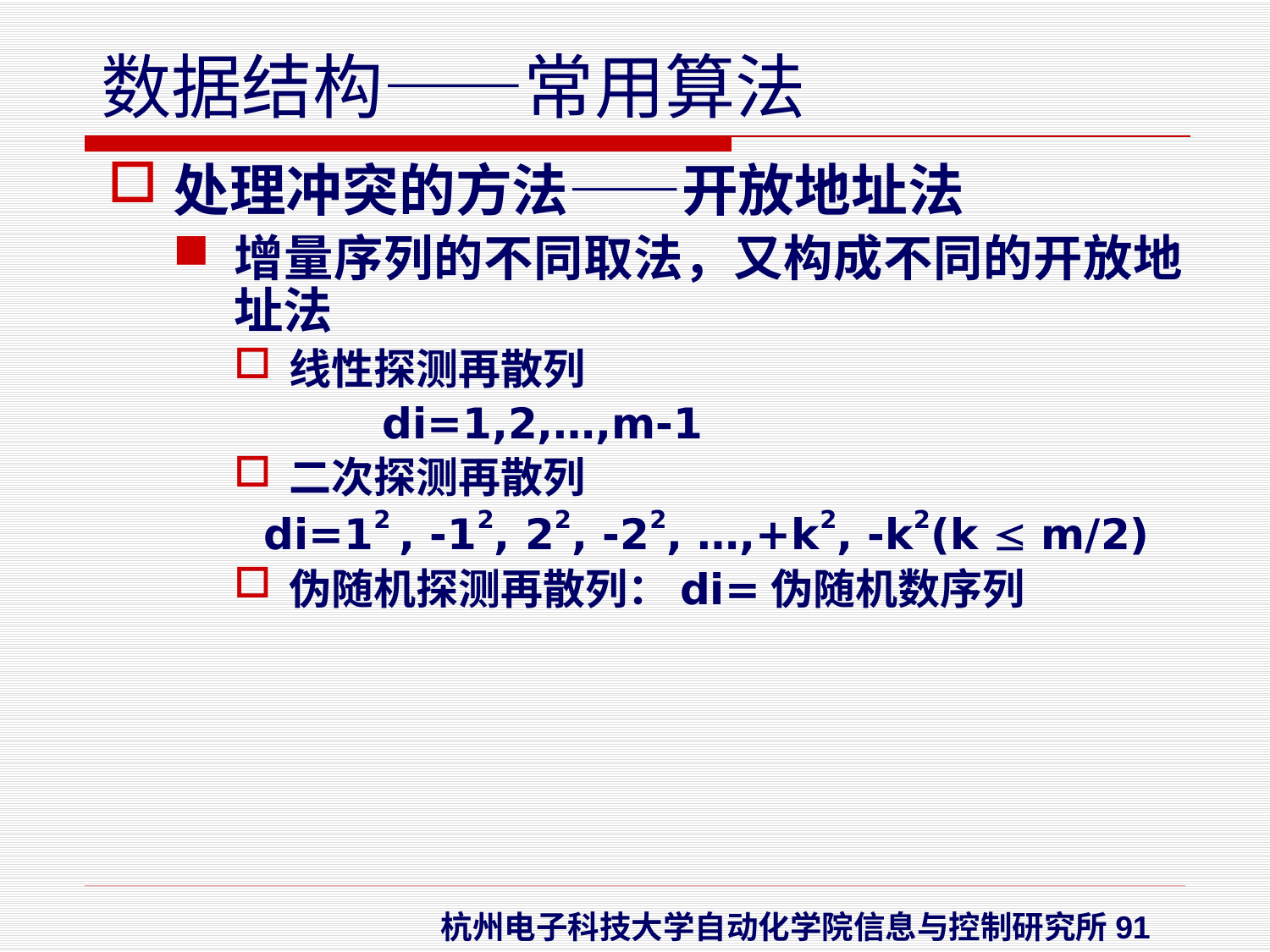

处理冲突的方法——开放地址法
增量序列的不同取法，又构成不同的开放地址法
线性探测再散列
          di=1,2,…,m-1
二次探测再散列
  di=12 , -12, 22, -22, …,+k2, -k2(k ≤ m/2)
伪随机探测再散列：di=伪随机数序列